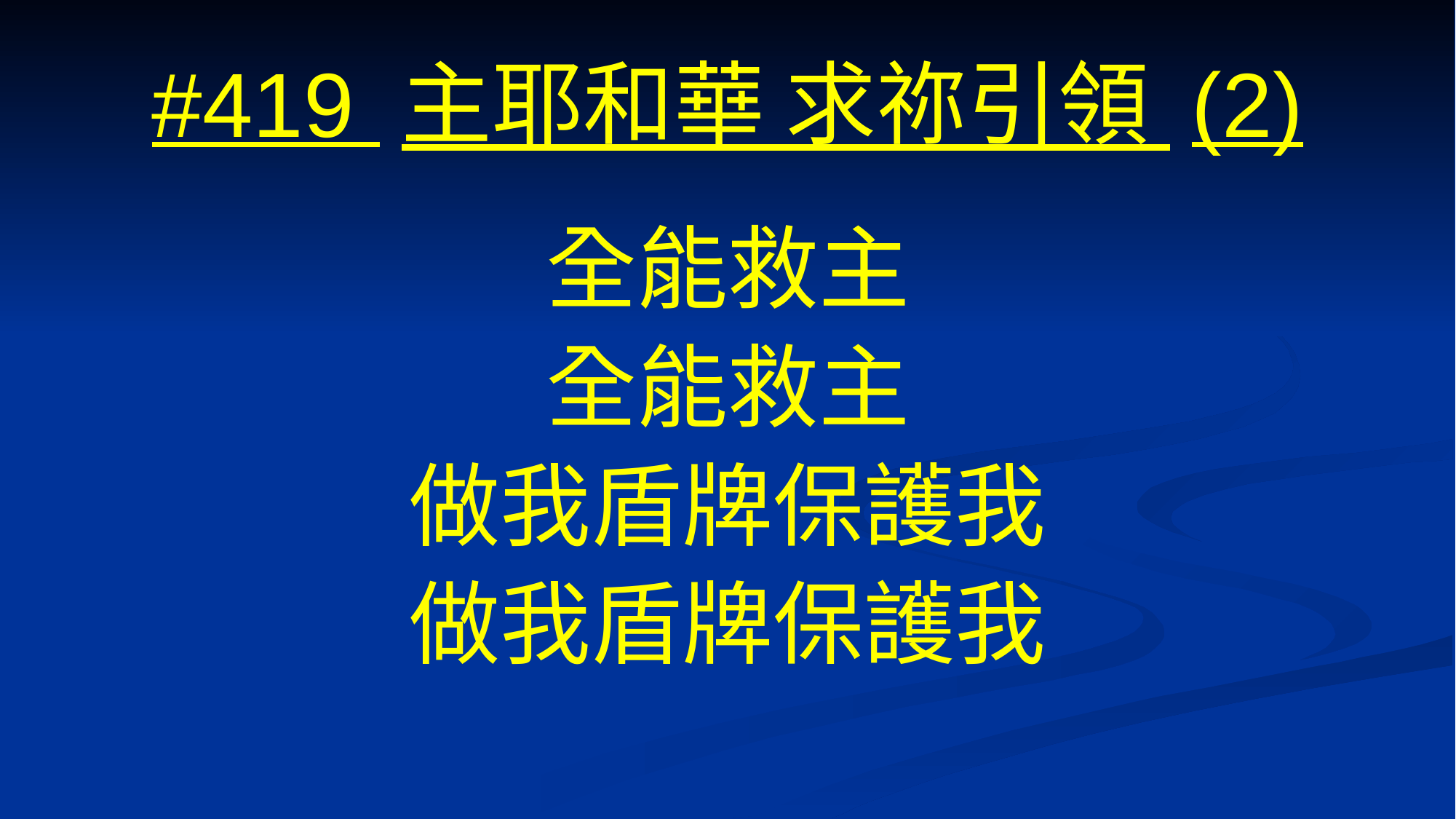

# #419 主耶和華 求祢引領 (2)
全能救主
全能救主
做我盾牌保護我
做我盾牌保護我